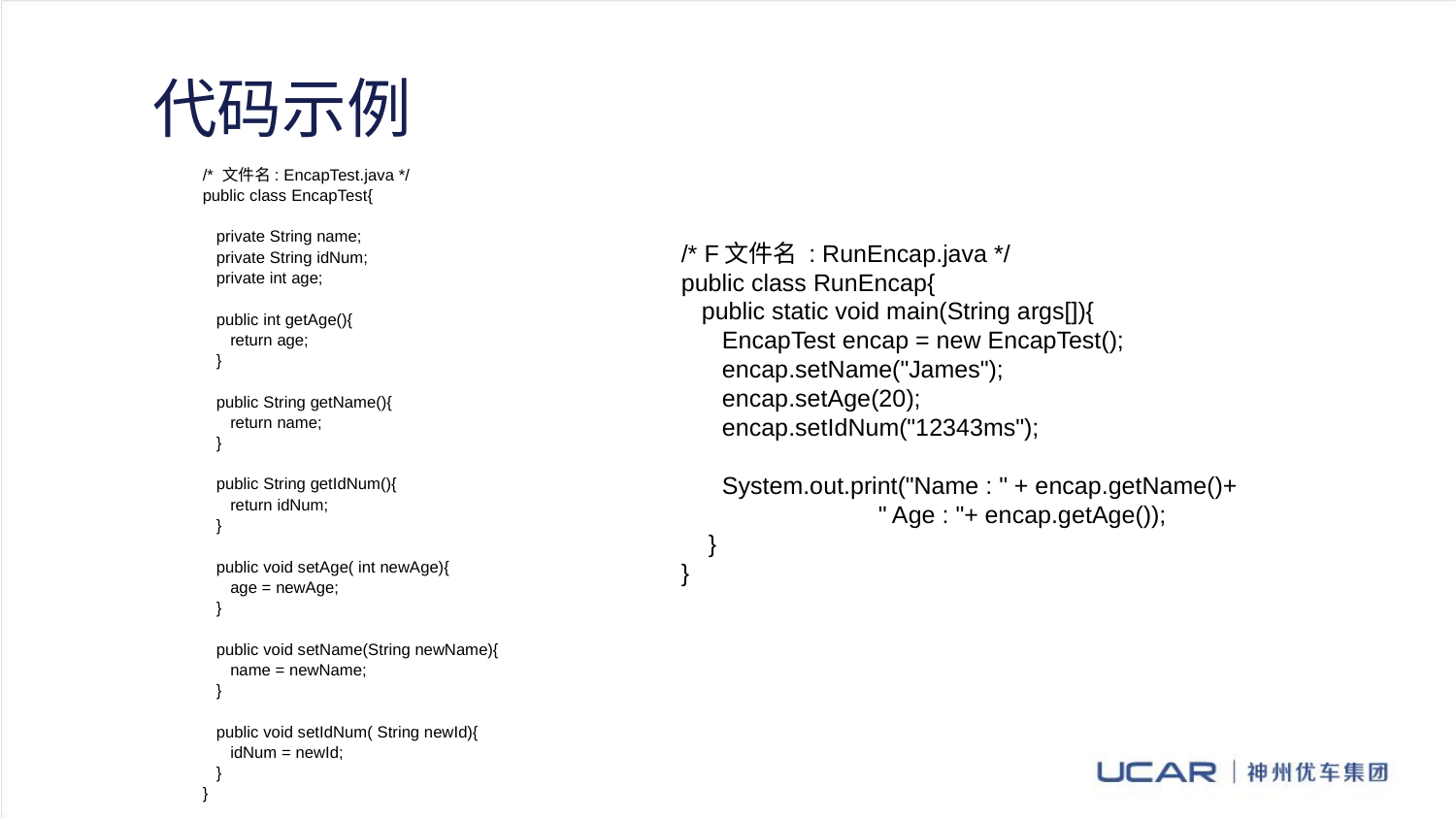

代码示例

/* 文件名: EncapTest.java */
public class EncapTest{

   private String name;
   private String idNum;
   private int age;

   public int getAge(){
      return age;
   }

   public String getName(){
      return name;
   }

   public String getIdNum(){
      return idNum;
   }

   public void setAge( int newAge){
      age = newAge;
   }

   public void setName(String newName){
      name = newName;
   }

   public void setIdNum( String newId){
      idNum = newId;
   }
}
/* F文件名 : RunEncap.java */
public class RunEncap{
   public static void main(String args[]){
      EncapTest encap = new EncapTest();
      encap.setName("James");
      encap.setAge(20);
      encap.setIdNum("12343ms");

      System.out.print("Name : " + encap.getName()+
                             " Age : "+ encap.getAge());
    }
}